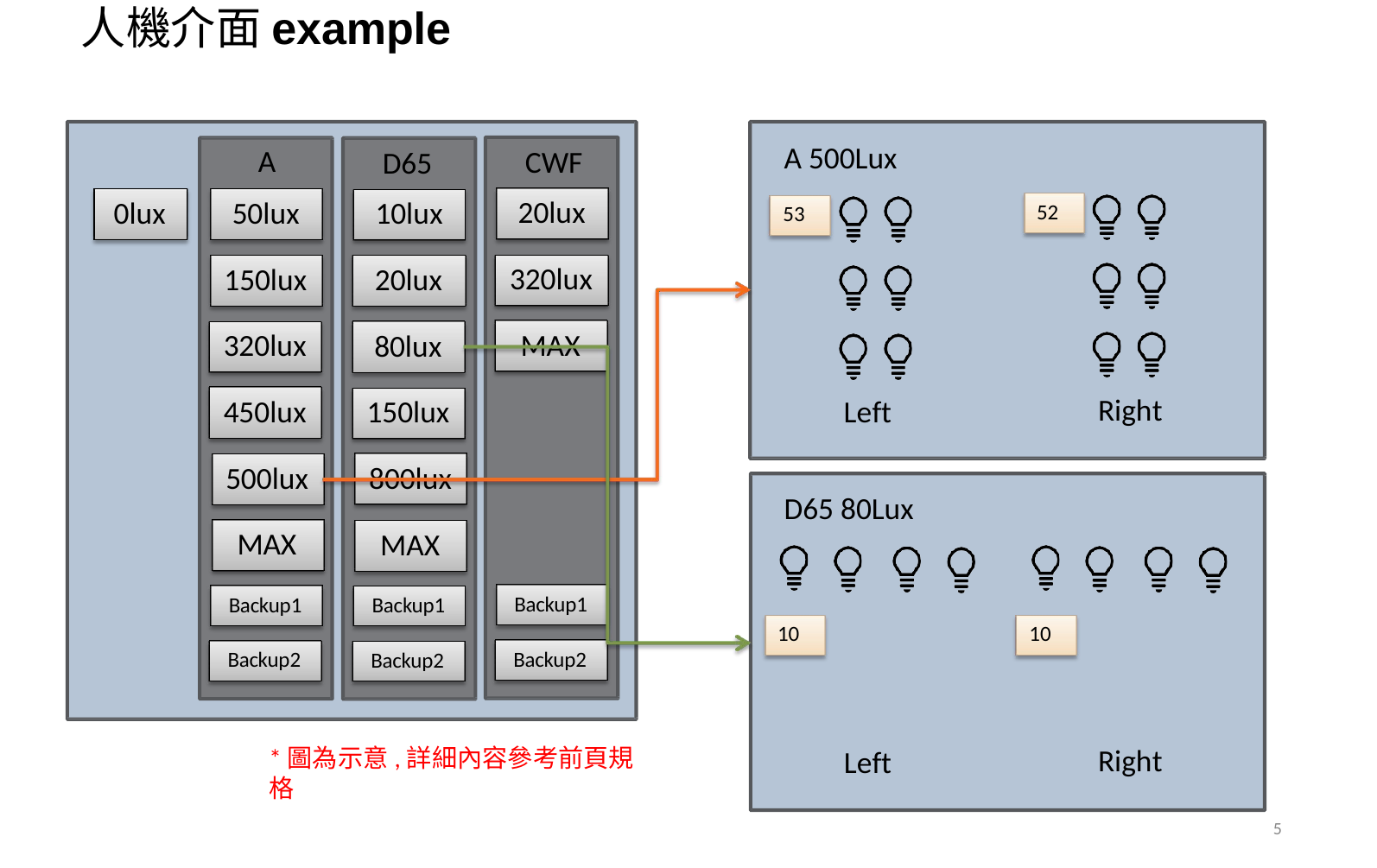

# 人機介面example

A
50lux
CWF
20lux
D65
10lux

A 500Lux

0lux
52
53
320lux
150lux
20lux

MAX
320lux
80lux
Right
450lux
Left
150lux

500lux
800lux

D65 80Lux

MAX
MAX

Backup1
Backup1
Backup1
10
10

Backup2
Backup2
Backup2
Right
*圖為示意,詳細內容參考前頁規格
Left
5